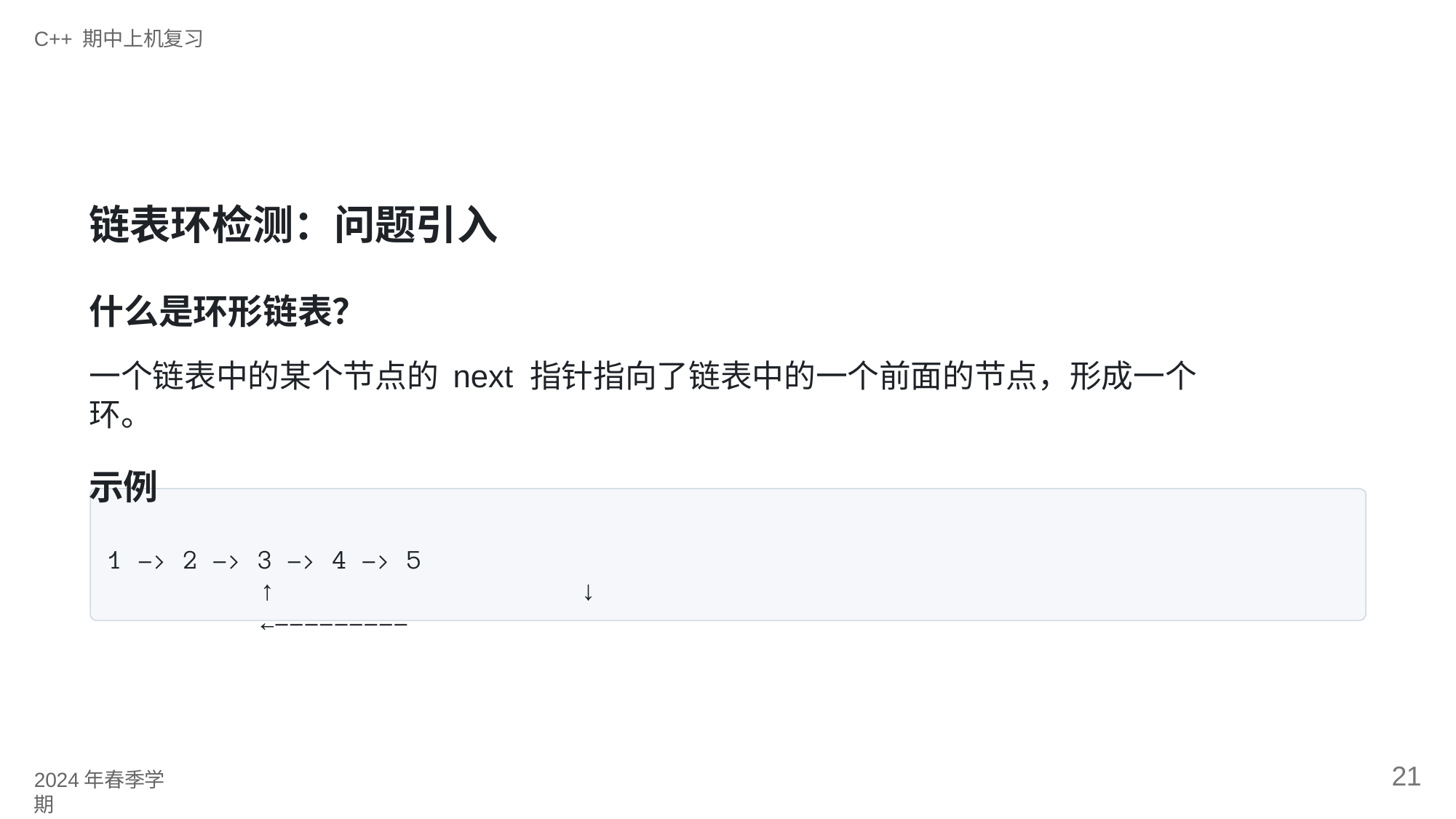

C++ 期中上机复习
# 链表环检测：问题引入
什么是环形链表？
一个链表中的某个节点的 next 指针指向了链表中的一个前面的节点，形成一个环。
示例
1 -> 2 -> 3 -> 4 -> 5
↑	↓
←---------

21
2024年春季学期